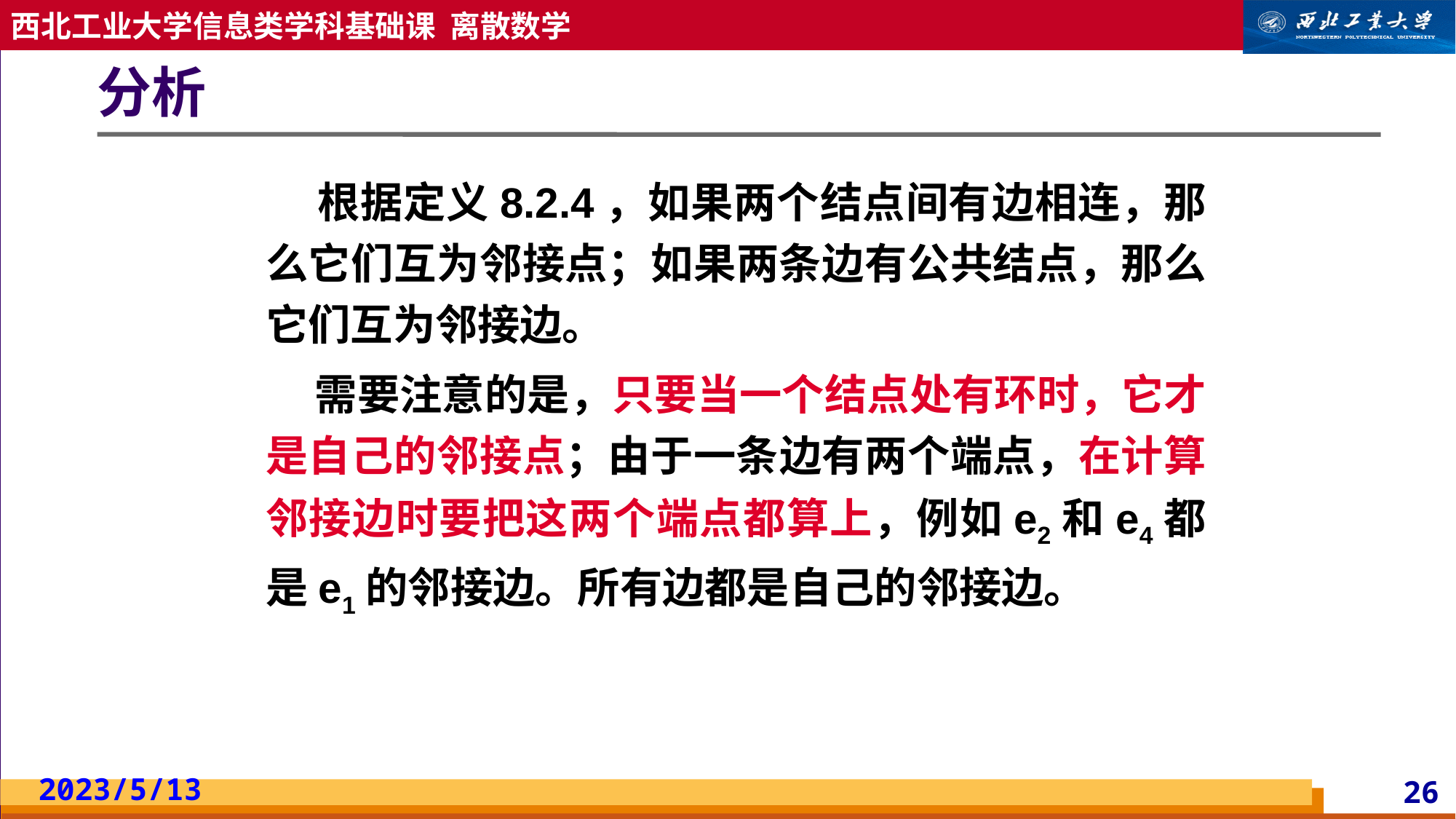

# 分析
    根据定义8.2.4，如果两个结点间有边相连，那么它们互为邻接点；如果两条边有公共结点，那么它们互为邻接边。
    需要注意的是，只要当一个结点处有环时，它才是自己的邻接点；由于一条边有两个端点，在计算邻接边时要把这两个端点都算上，例如e2和e4都是e1的邻接边。所有边都是自己的邻接边。
2023/5/13